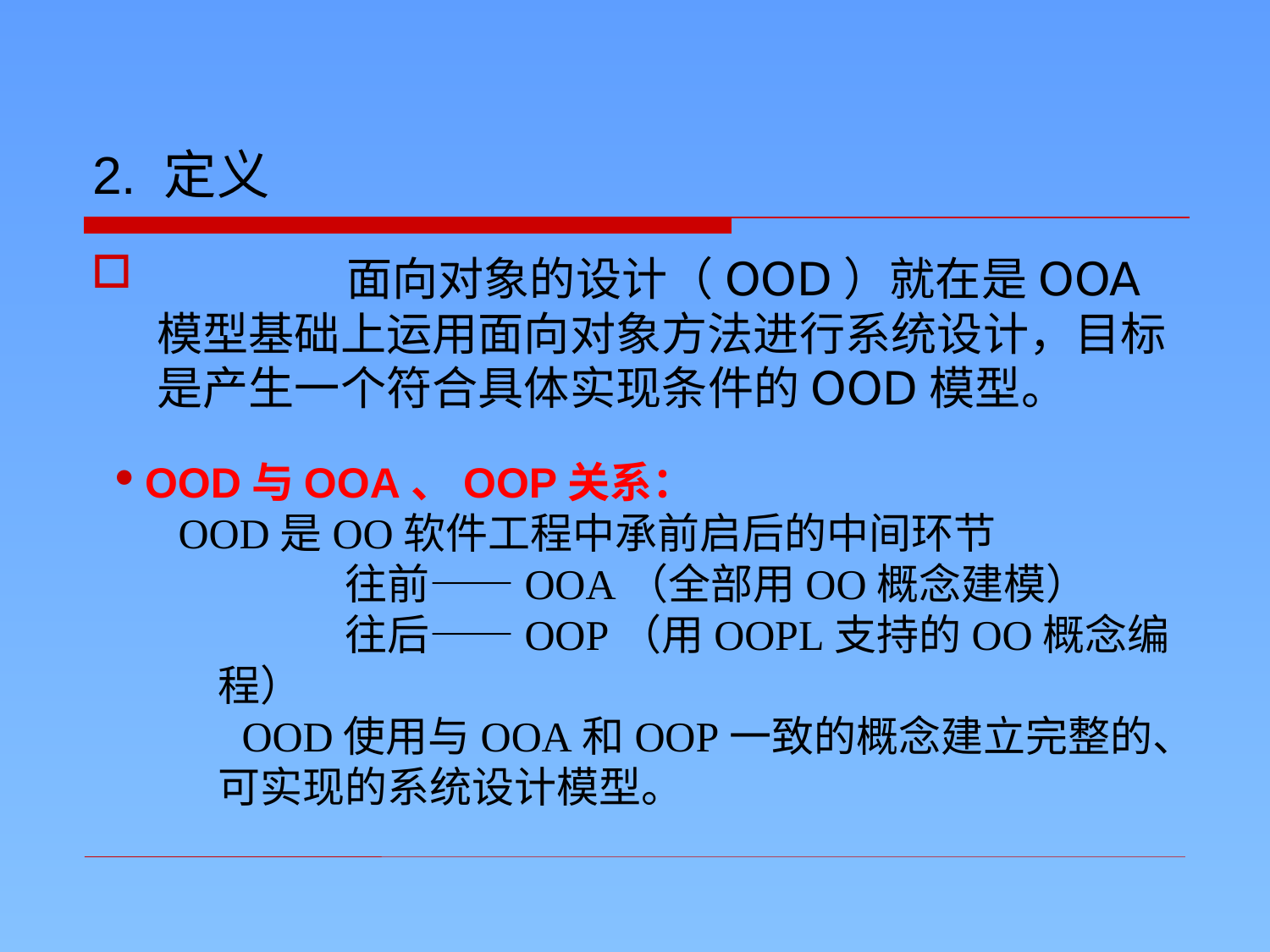

2. 定义
	     面向对象的设计（OOD）就在是OOA模型基础上运用面向对象方法进行系统设计，目标是产生一个符合具体实现条件的OOD模型。

OOD与OOA、OOP关系：
      OOD是OO软件工程中承前启后的中间环节
		往前——OOA（全部用OO概念建模）
		往后——OOP（用OOPL支持的OO概念编程）
      OOD使用与OOA和OOP一致的概念建立完整的、可实现的系统设计模型。